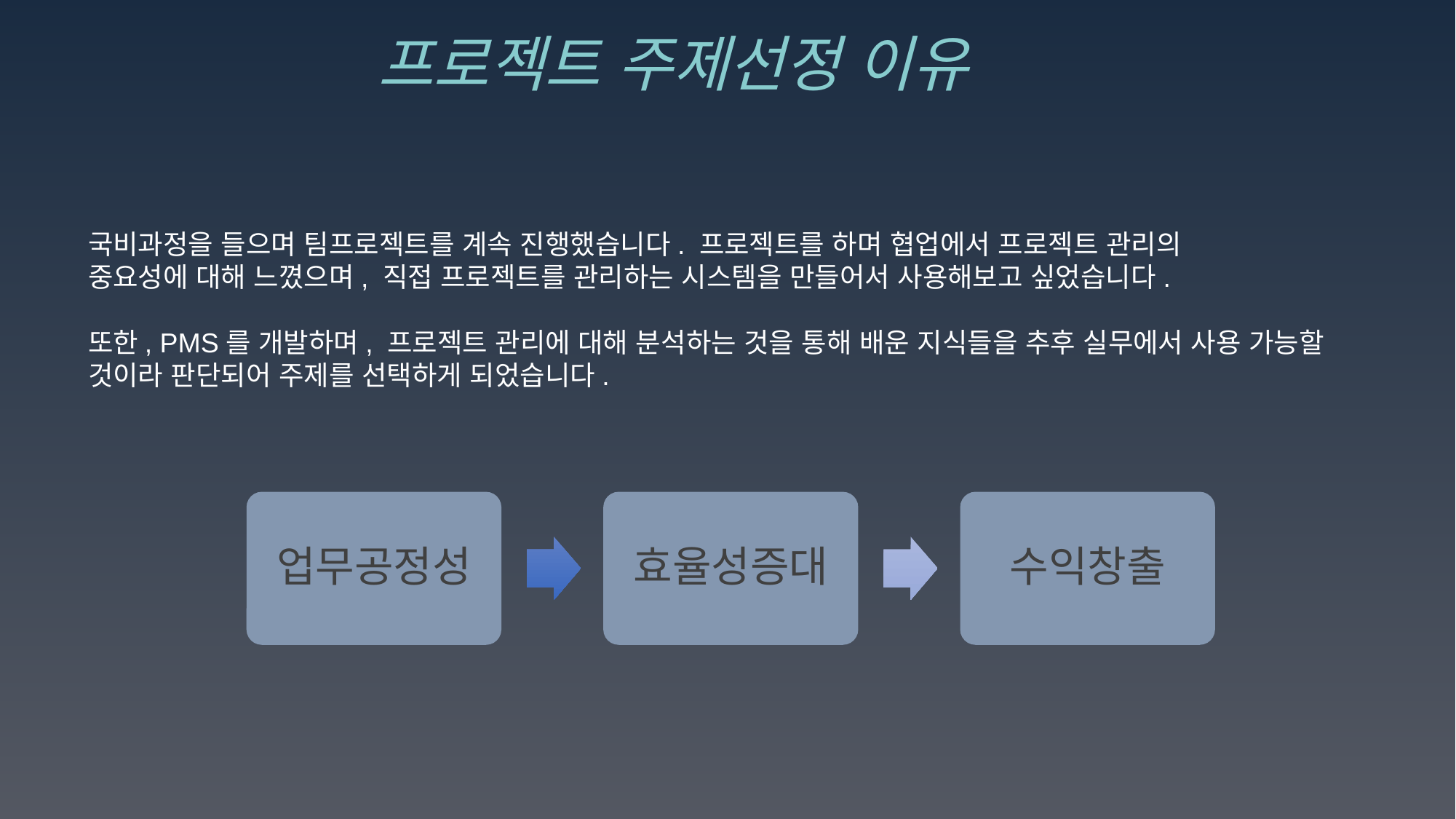

프로젝트 주제선정 이유

국비과정을 들으며 팀프로젝트를 계속 진행했습니다. 프로젝트를 하며 협업에서 프로젝트 관리의
중요성에 대해 느꼈으며, 직접 프로젝트를 관리하는 시스템을 만들어서 사용해보고 싶었습니다.

또한, PMS를 개발하며, 프로젝트 관리에 대해 분석하는 것을 통해 배운 지식들을 추후 실무에서 사용 가능할 것이라 판단되어 주제를 선택하게 되었습니다.
업무공정성

효율성증대

수익창출